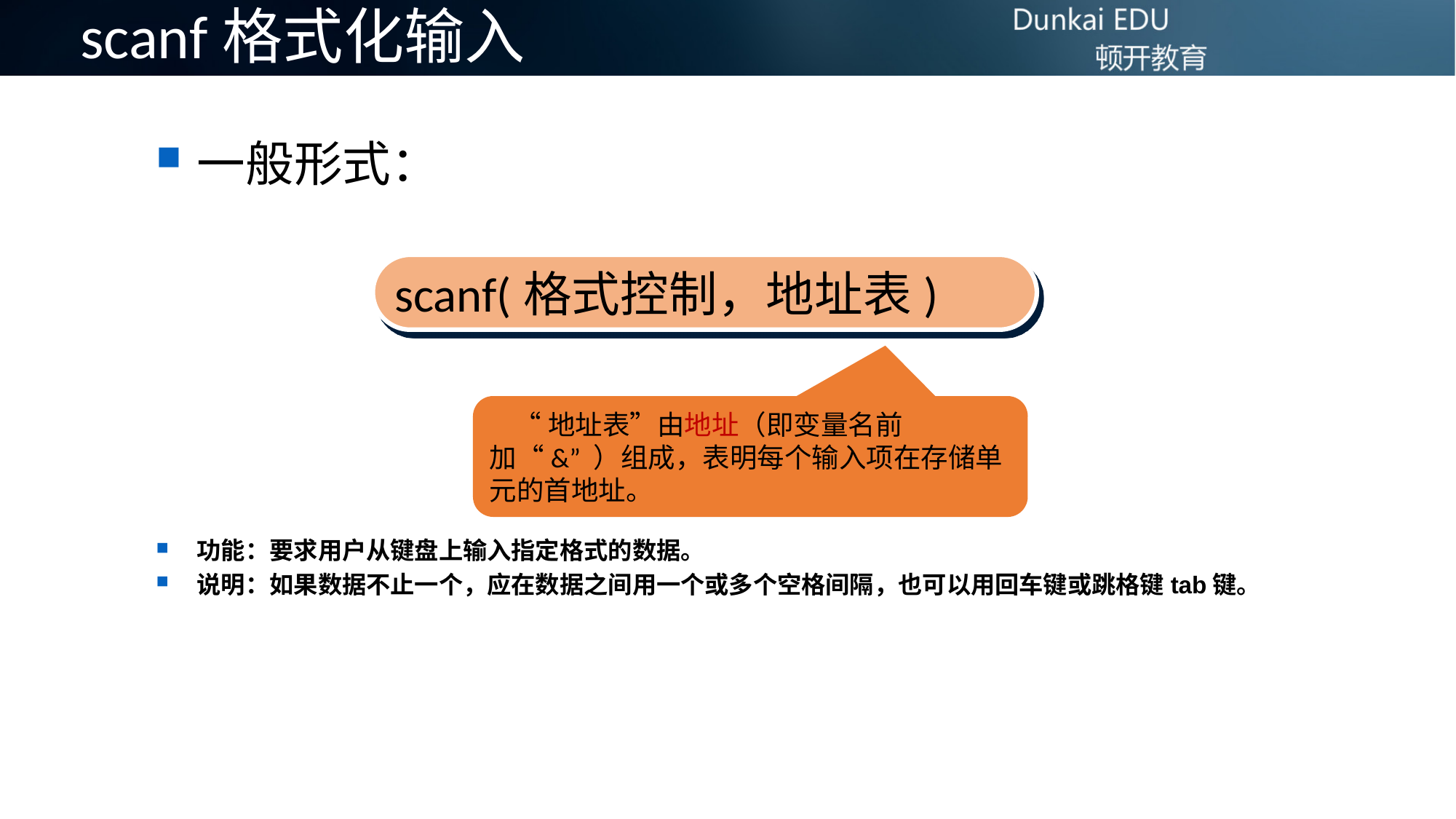

# scanf格式化输入
一般形式：

功能：要求用户从键盘上输入指定格式的数据。
说明：如果数据不止一个，应在数据之间用一个或多个空格间隔，也可以用回车键或跳格键tab键。
scanf(格式控制，地址表)
    “地址表”由地址（即变量名前加“&” ）组成，表明每个输入项在存储单元的首地址。